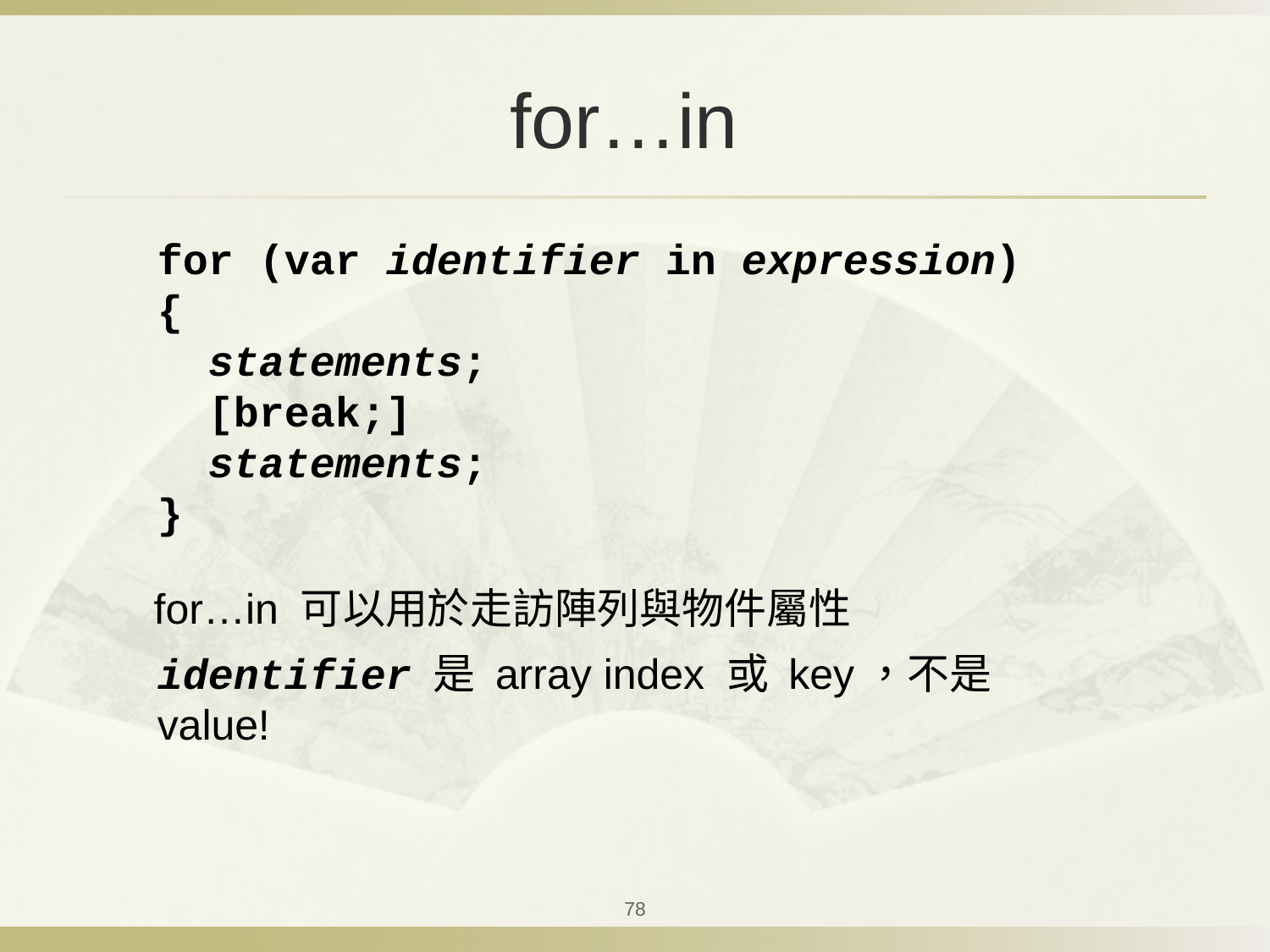

# for…in
for (var identifier in expression)
{
  statements;
  [break;]
  statements;
}
for…in 可以用於走訪陣列與物件屬性
identifier 是 array index 或 key，不是 value!
78